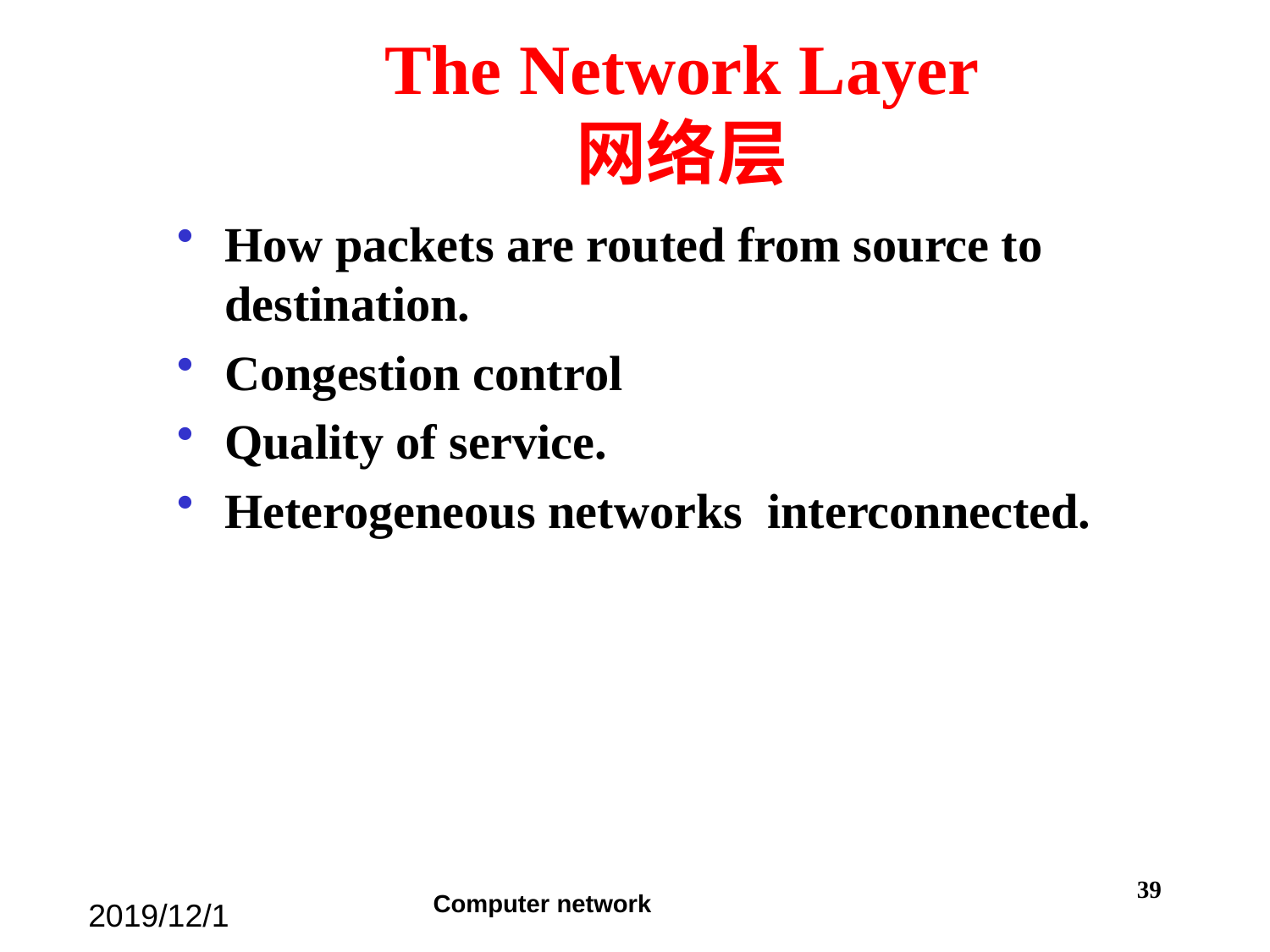

# The Network Layer 网络层
How packets are routed from source to destination.
Congestion control
Quality of service.
Heterogeneous networks  interconnected.
39
Computer network
2019/12/1